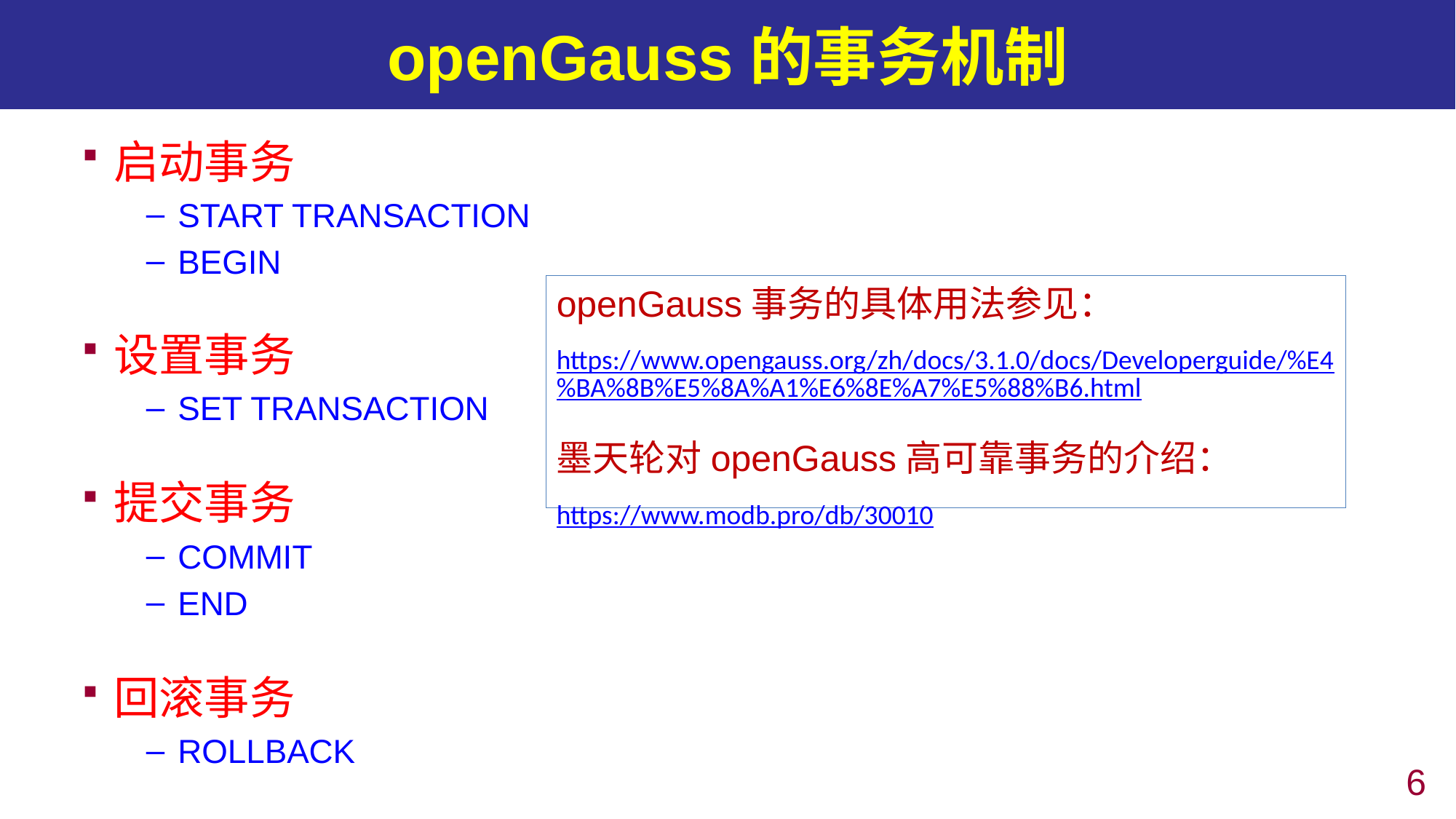

# openGauss的事务机制
启动事务
START TRANSACTION
BEGIN

设置事务
SET TRANSACTION

提交事务
COMMIT
END

回滚事务
ROLLBACK
openGauss事务的具体用法参见：

https://www.opengauss.org/zh/docs/3.1.0/docs/Developerguide/%E4%BA%8B%E5%8A%A1%E6%8E%A7%E5%88%B6.html

墨天轮对openGauss高可靠事务的介绍：

https://www.modb.pro/db/30010
6